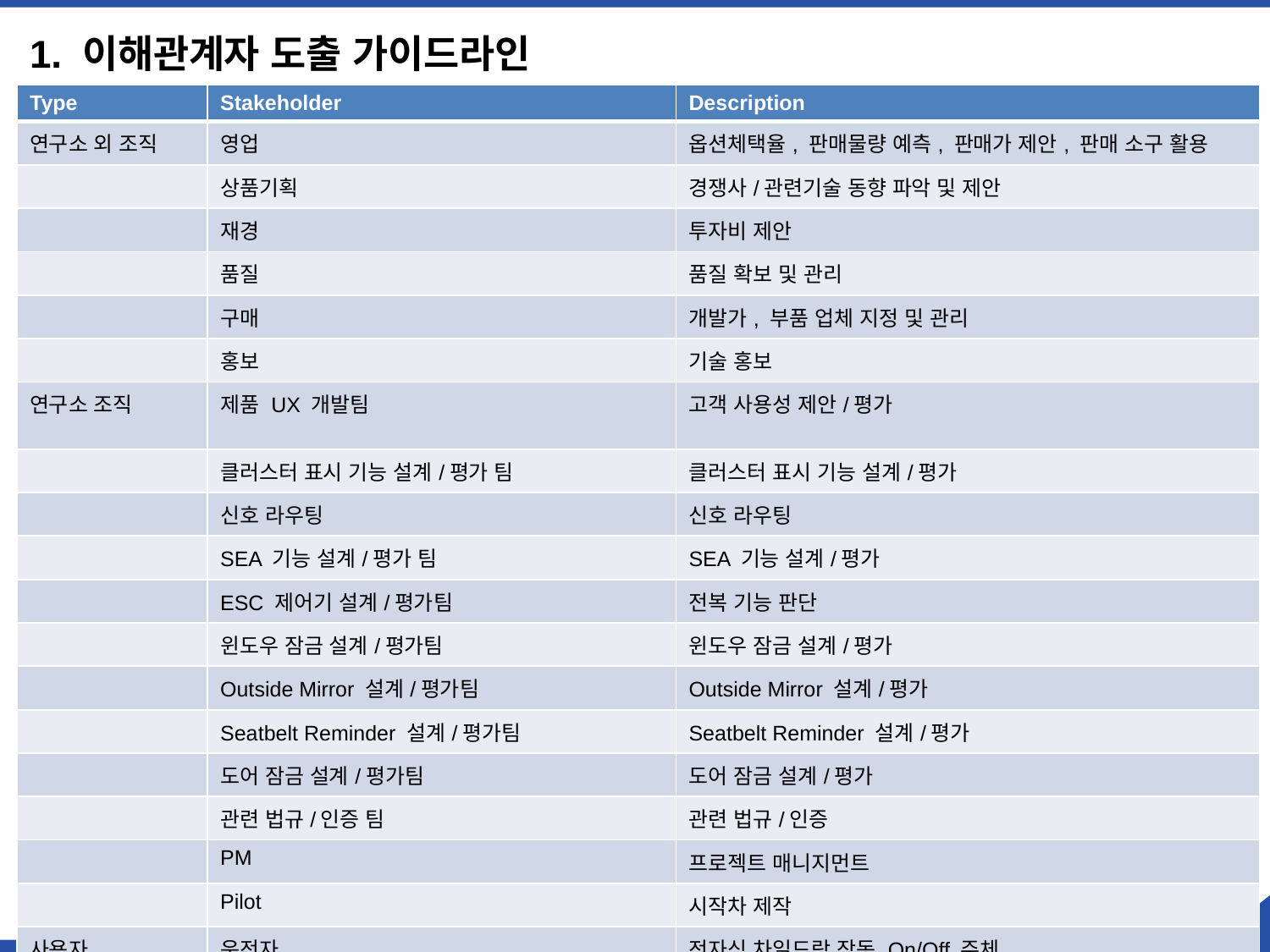

# 1. 이해관계자 도출 가이드라인
| Type | Stakeholder | Description |
| --- | --- | --- |
| 연구소 외 조직 | 영업 | 옵션체택율, 판매물량 예측, 판매가 제안, 판매 소구 활용 |
|  | 상품기획 | 경쟁사/관련기술 동향 파악 및 제안 |
|  | 재경 | 투자비 제안 |
|  | 품질 | 품질 확보 및 관리 |
|  | 구매 | 개발가, 부품 업체 지정 및 관리 |
|  | 홍보 | 기술 홍보 |
| 연구소 조직 | 제품 UX 개발팀 | 고객 사용성 제안/평가 |
|  | 클러스터 표시 기능 설계/평가 팀 | 클러스터 표시 기능 설계/평가 |
|  | 신호 라우팅 | 신호 라우팅 |
|  | SEA 기능 설계/평가 팀 | SEA 기능 설계/평가 |
|  | ESC 제어기 설계/평가팀 | 전복 기능 판단 |
|  | 윈도우 잠금 설계/평가팀 | 윈도우 잠금 설계/평가 |
|  | Outside Mirror 설계/평가팀 | Outside Mirror 설계/평가 |
|  | Seatbelt Reminder 설계/평가팀 | Seatbelt Reminder 설계/평가 |
|  | 도어 잠금 설계/평가팀 | 도어 잠금 설계/평가 |
|  | 관련 법규/인증 팀 | 관련 법규/인증 |
|  | PM | 프로젝트 매니지먼트 |
|  | Pilot | 시작차 제작 |
| 사용자 | 운전자 | 전자식 차일드락 작동 On/Off 주체 |
|  | 2열 동승자 | 전자식 차일드락 도어 래치 작동 주체 및 보호 대상 |
|  | Target Vehicle (차량, 자전거, 오토바이 등) | 전자식 차일드락 작동 제어 목표 인자 |